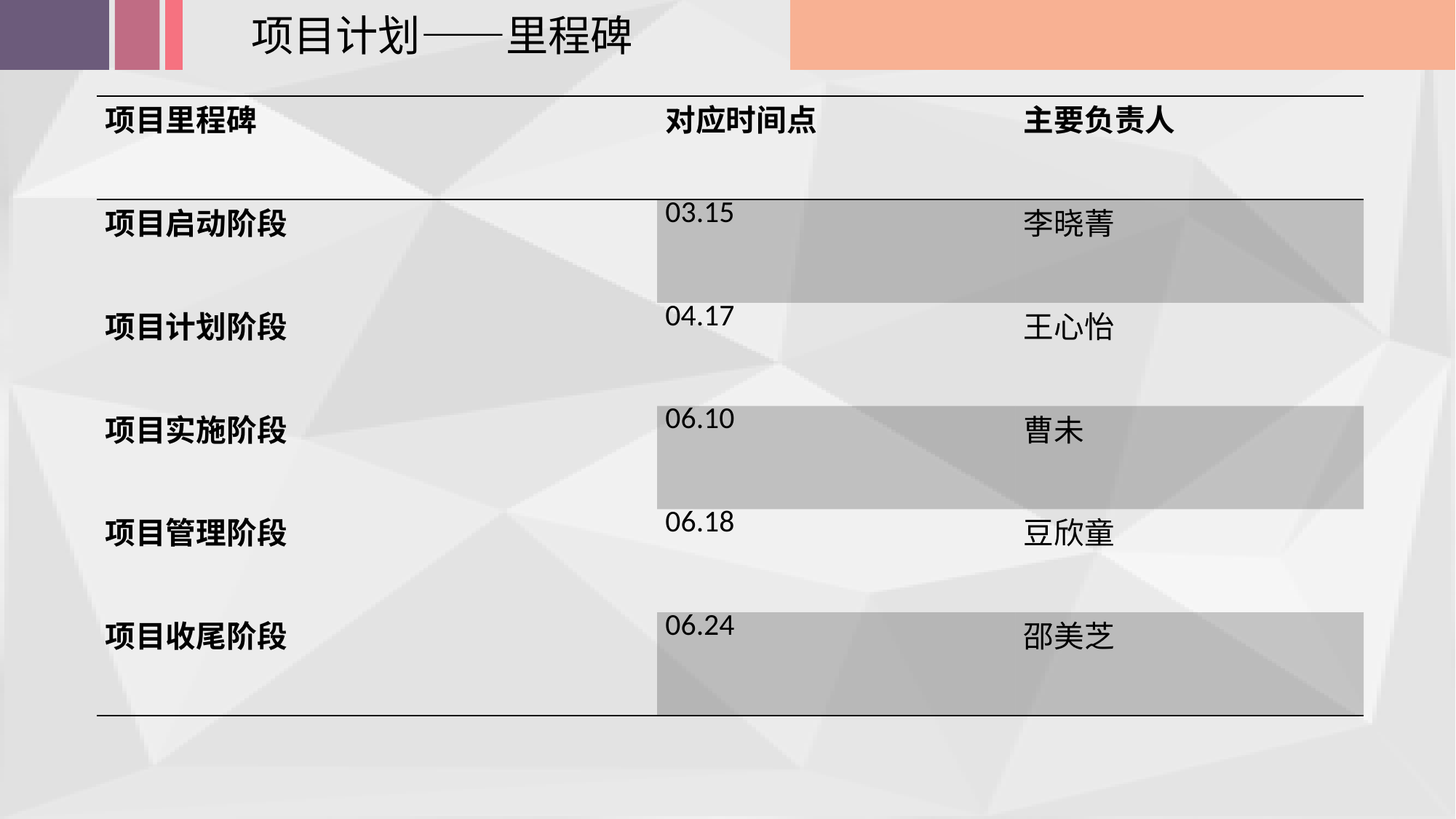

项目计划——里程碑
| 项目里程碑 | 对应时间点 | 主要负责人 |
| --- | --- | --- |
| 项目启动阶段 | 03.15 | 李晓菁 |
| 项目计划阶段 | 04.17 | 王心怡 |
| 项目实施阶段 | 06.10 | 曹未 |
| 项目管理阶段 | 06.18 | 豆欣童 |
| 项目收尾阶段 | 06.24 | 邵美芝 |